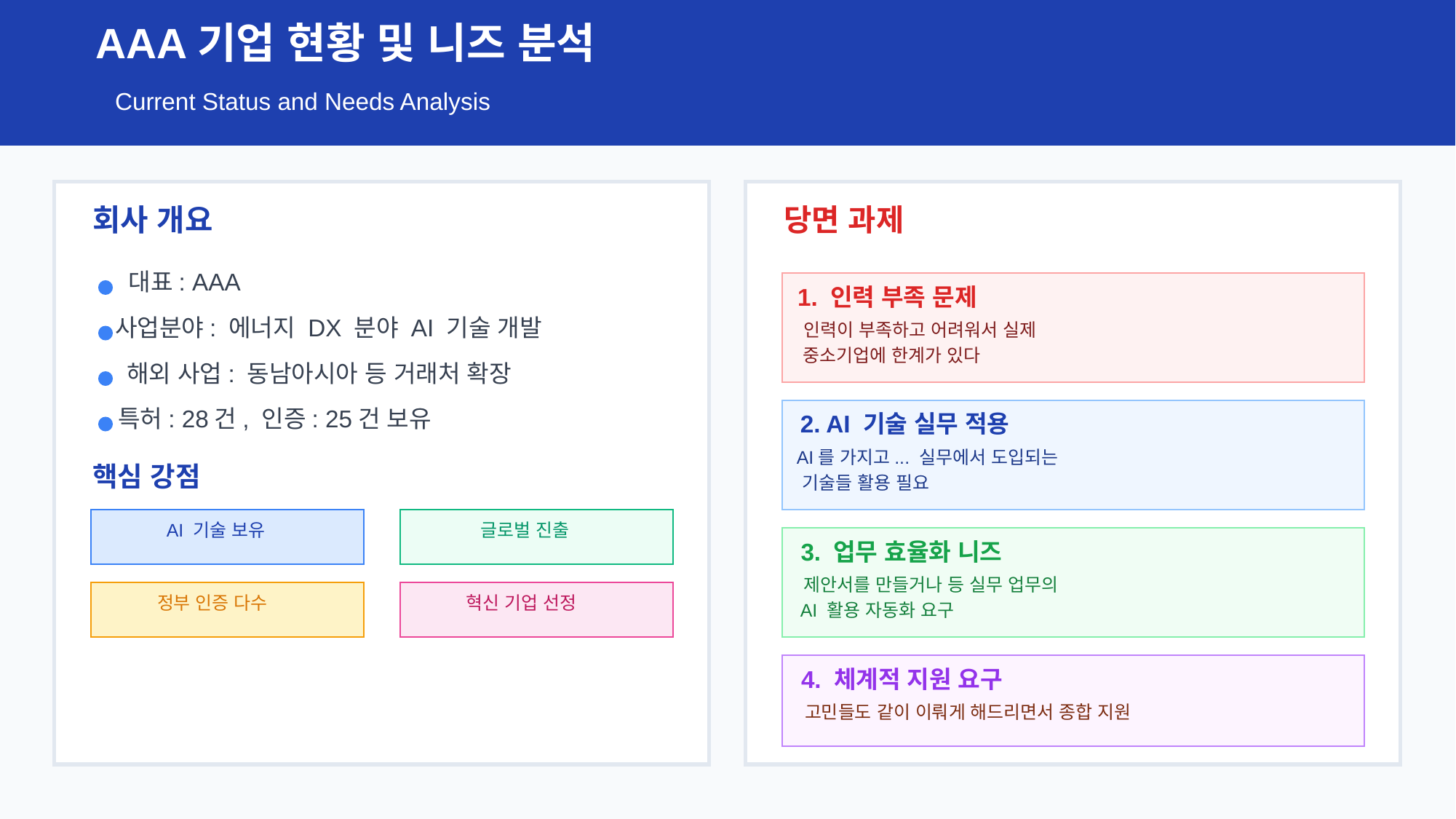

AAA기업 현황 및 니즈 분석
Current Status and Needs Analysis

회사 개요
당면 과제
대표: AAA

1. 인력 부족 문제
사업분야: 에너지 DX 분야 AI 기술 개발

인력이 부족하고 어려워서 실제
중소기업에 한계가 있다
해외 사업: 동남아시아 등 거래처 확장

특허: 28건, 인증: 25건 보유

2. AI 기술 실무 적용
AI를 가지고... 실무에서 도입되는
핵심 강점
기술들 활용 필요

AI 기술 보유
글로벌 진출

3. 업무 효율화 니즈
제안서를 만들거나 등 실무 업무의

정부 인증 다수
혁신 기업 선정
AI 활용 자동화 요구

4. 체계적 지원 요구
고민들도 같이 이뤄게 해드리면서 종합 지원